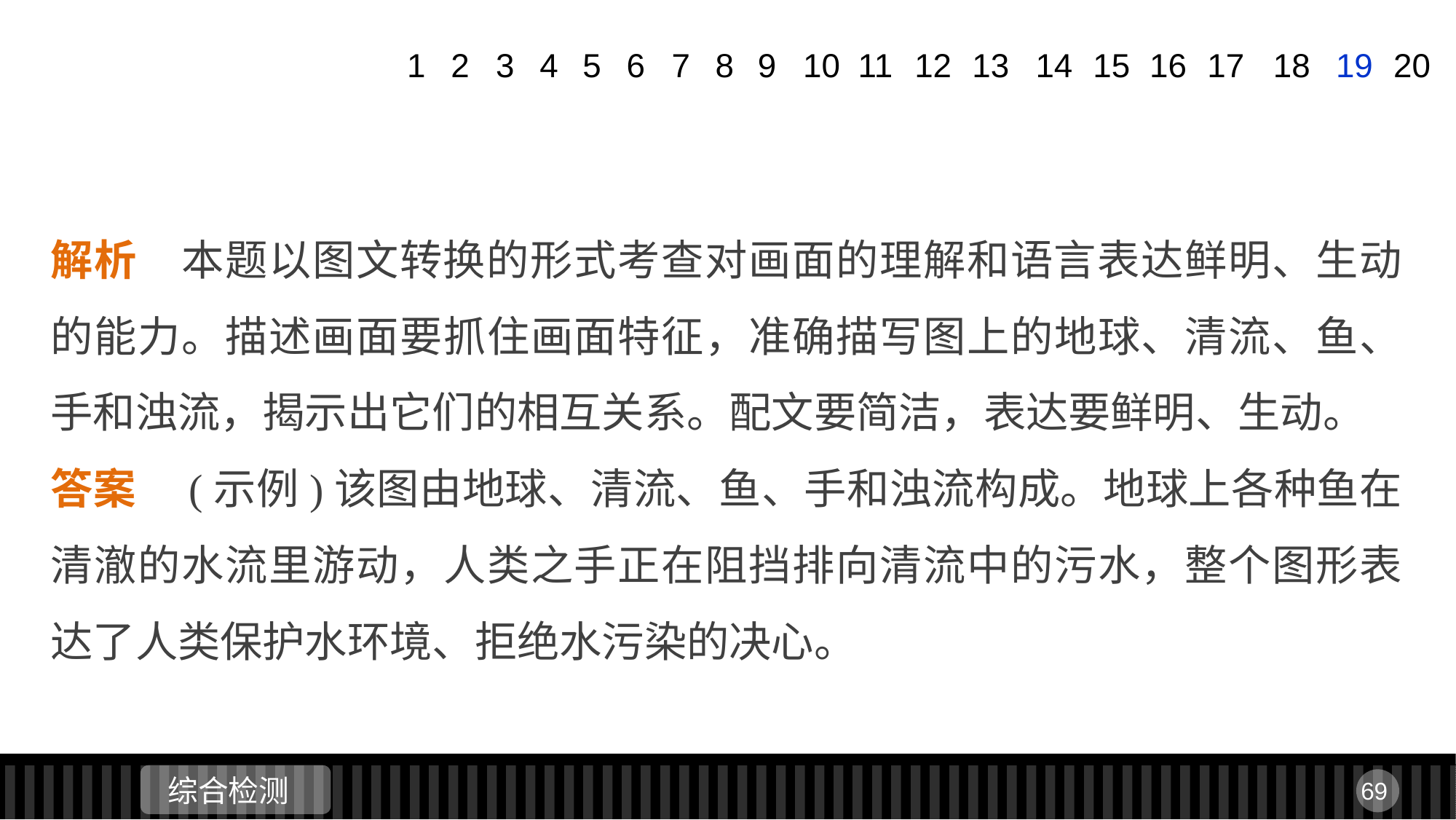

1
2
3
4
5
6
7
8
9
11
12
13
14
15
16
17
18
19
20
10
解析　本题以图文转换的形式考查对画面的理解和语言表达鲜明、生动的能力。描述画面要抓住画面特征，准确描写图上的地球、清流、鱼、手和浊流，揭示出它们的相互关系。配文要简洁，表达要鲜明、生动。
答案　(示例)该图由地球、清流、鱼、手和浊流构成。地球上各种鱼在清澈的水流里游动，人类之手正在阻挡排向清流中的污水，整个图形表达了人类保护水环境、拒绝水污染的决心。